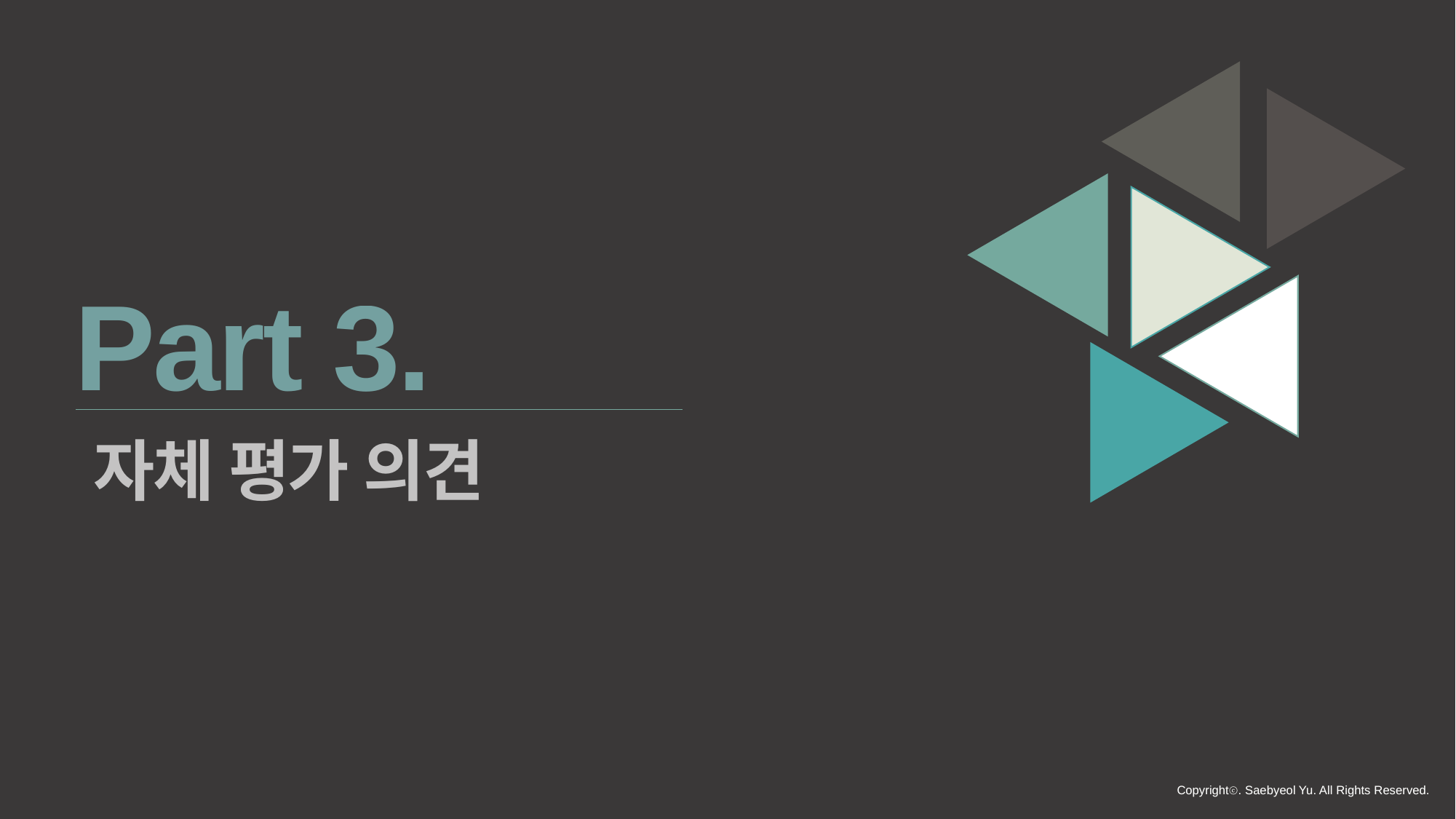

Part 3.
자체 평가 의견

Copyrightⓒ. Saebyeol Yu. All Rights Reserved.